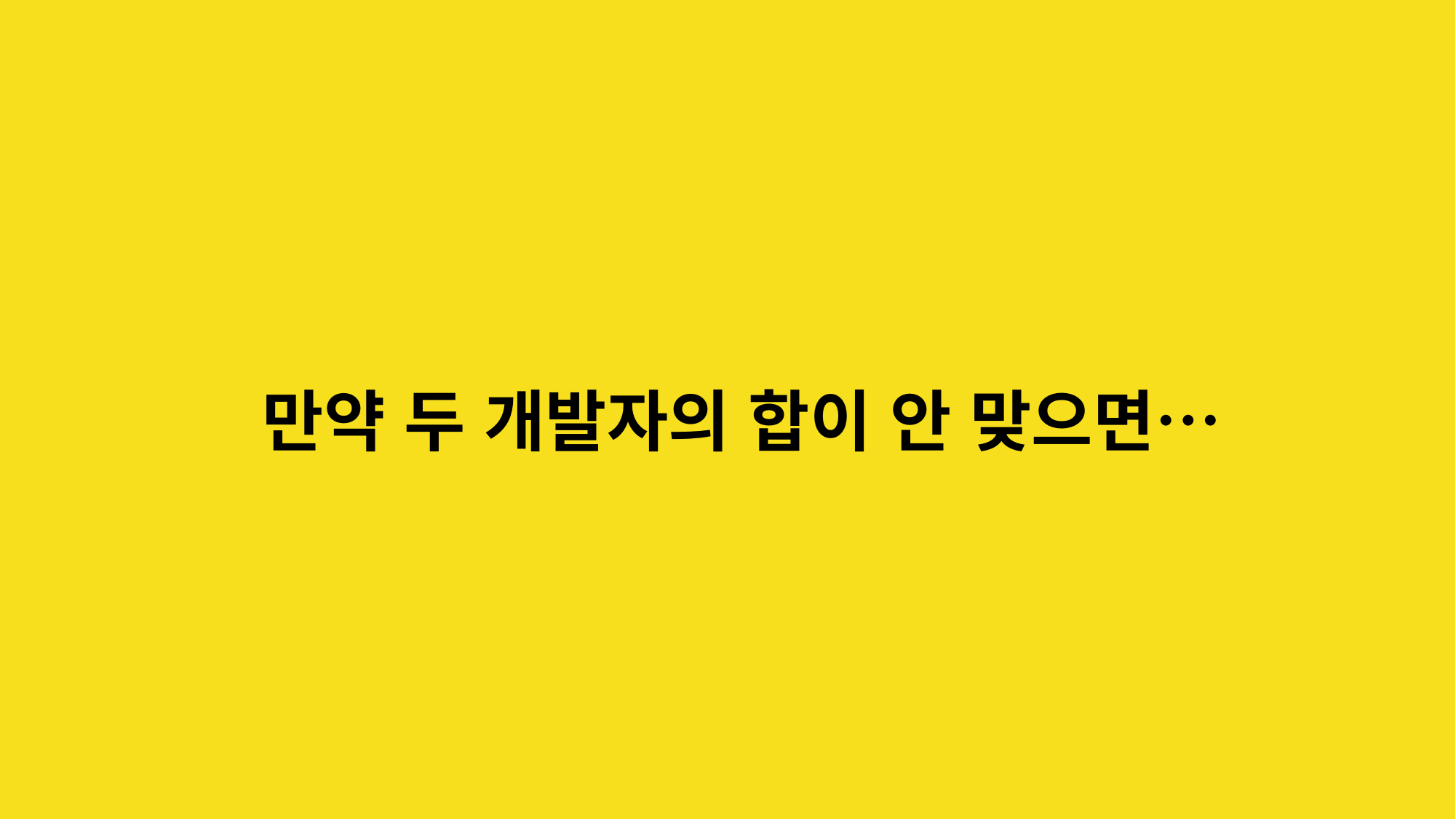

# 만약 두 개발자의 합이 안 맞으면…